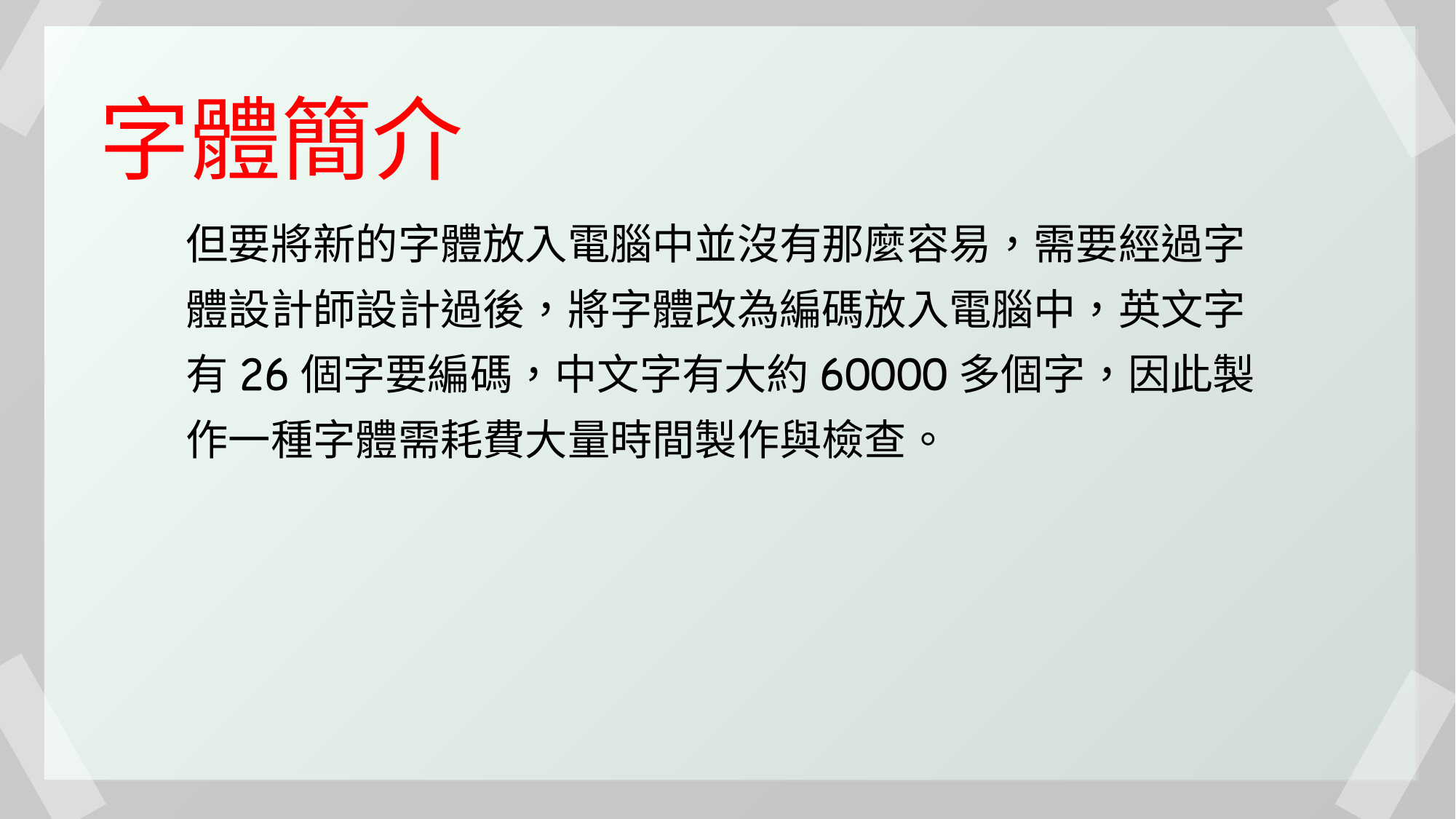

字體簡介
但要將新的字體放入電腦中並沒有那麼容易，需要經過字體設計師設計過後，將字體改為編碼放入電腦中，英文字有26個字要編碼，中文字有大約60000多個字，因此製作一種字體需耗費大量時間製作與檢查。